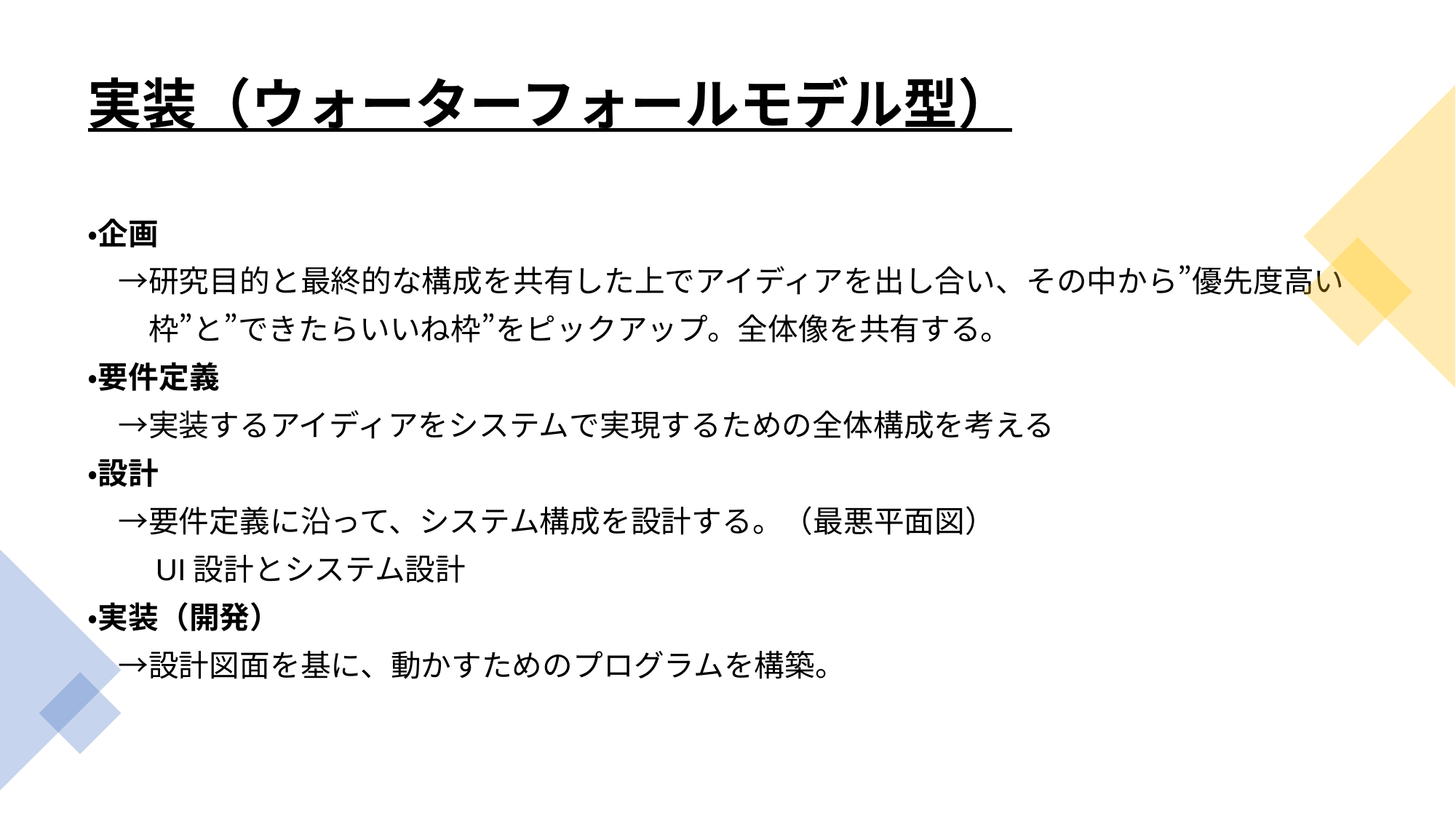

# 実装（ウォーターフォールモデル型）

・企画
　→研究目的と最終的な構成を共有した上でアイディアを出し合い、その中から”優先度高い
　　枠”と”できたらいいね枠”をピックアップ。全体像を共有する。
・要件定義
　→実装するアイディアをシステムで実現するための全体構成を考える
・設計
　→要件定義に沿って、システム構成を設計する。（最悪平面図）
　　UI設計とシステム設計
・実装（開発）
　→設計図面を基に、動かすためのプログラムを構築。